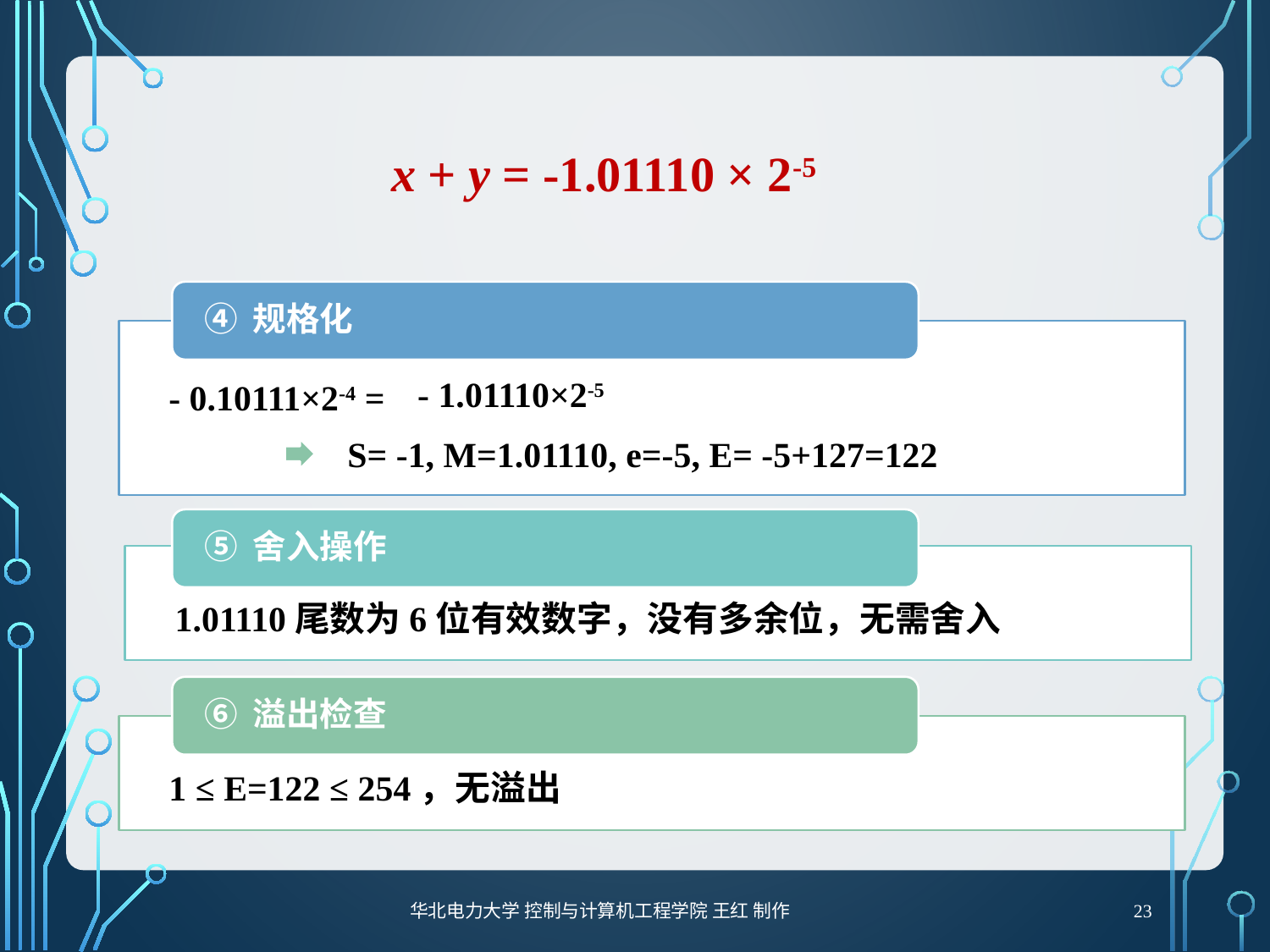

x + y = -1.01110 × 2-5
④ 规格化
- 0.10111×2-4 =
- 1.01110×2-5
S= -1, M=1.01110, e=-5, E= -5+127=122

⑤ 舍入操作
1.01110尾数为6位有效数字，没有多余位，无需舍入
⑥ 溢出检查
1 ≤ E=122 ≤ 254，无溢出
23
华北电力大学 控制与计算机工程学院 王红 制作